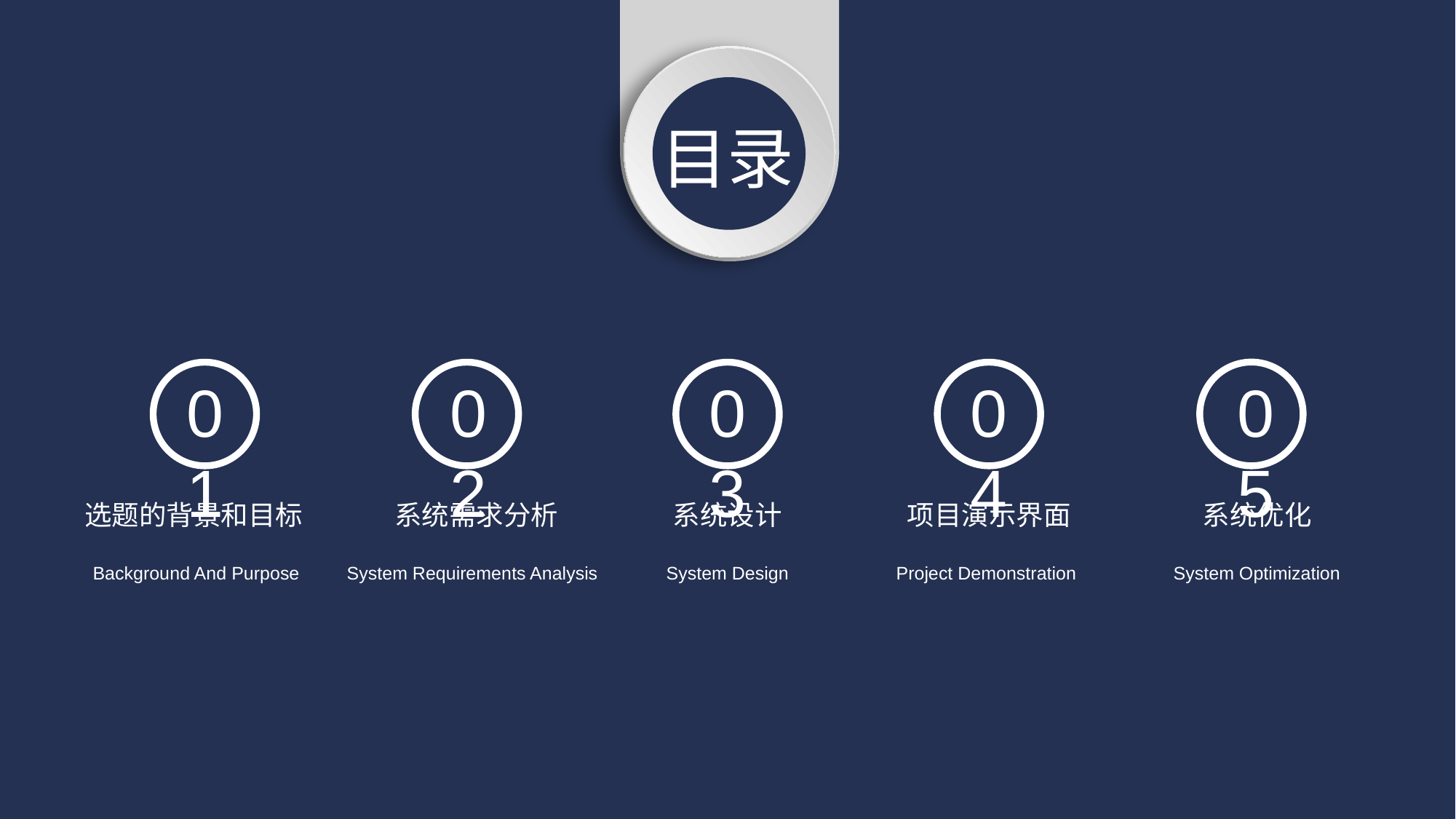

目录

01
02
03
04
05
选题的背景和目标
系统需求分析
系统设计
项目演示界面
系统优化
 Background And Purpose
System Requirements Analysis
System Design
Project Demonstration
System Optimization